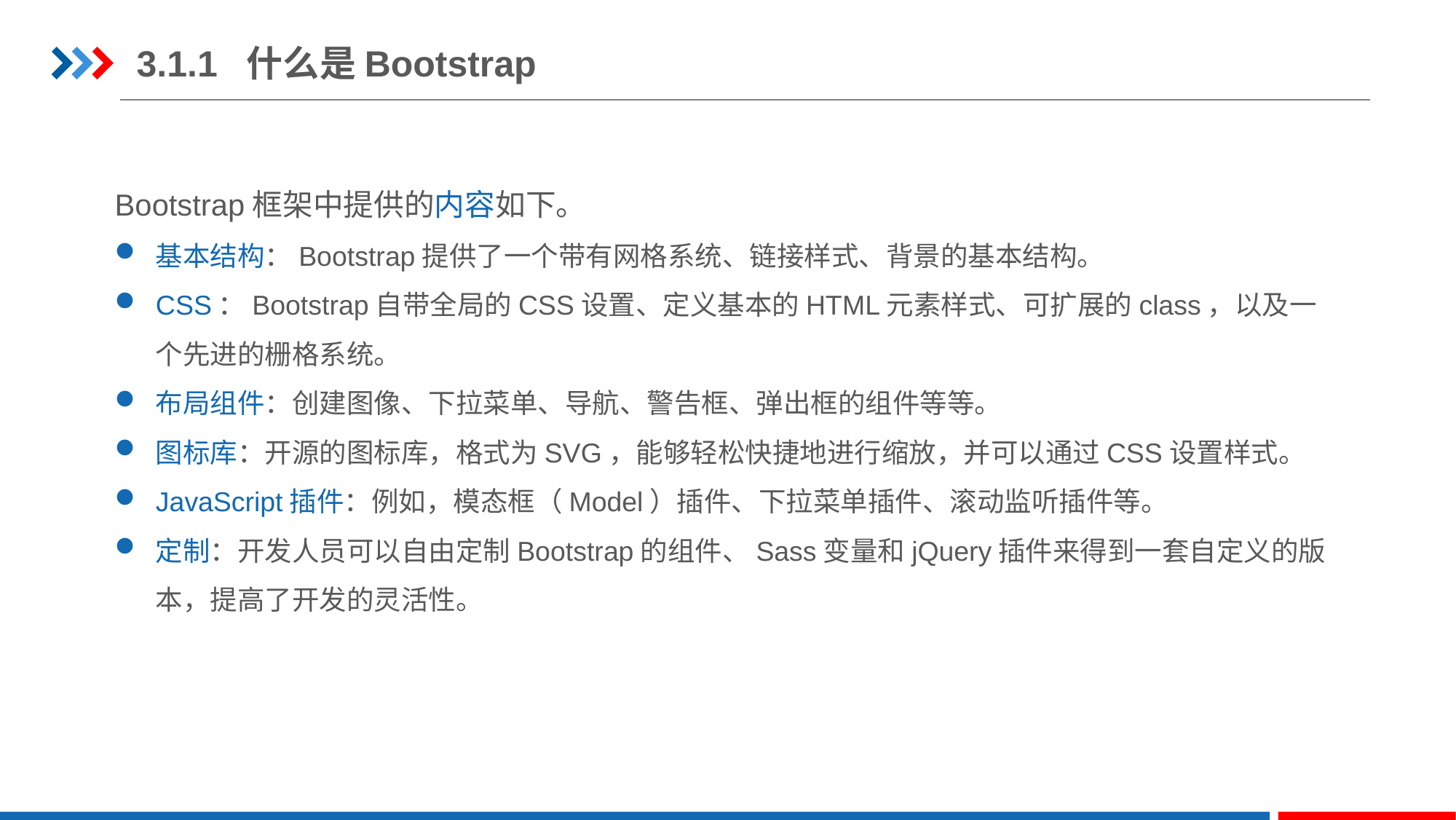

3.1.1  什么是Bootstrap
Bootstrap框架中提供的内容如下。
基本结构：Bootstrap提供了一个带有网格系统、链接样式、背景的基本结构。
CSS：Bootstrap自带全局的CSS设置、定义基本的HTML元素样式、可扩展的class，以及一个先进的栅格系统。
布局组件：创建图像、下拉菜单、导航、警告框、弹出框的组件等等。
图标库：开源的图标库，格式为SVG，能够轻松快捷地进行缩放，并可以通过CSS设置样式。
JavaScript插件：例如，模态框（Model）插件、下拉菜单插件、滚动监听插件等。
定制：开发人员可以自由定制Bootstrap的组件、Sass变量和jQuery插件来得到一套自定义的版本，提高了开发的灵活性。